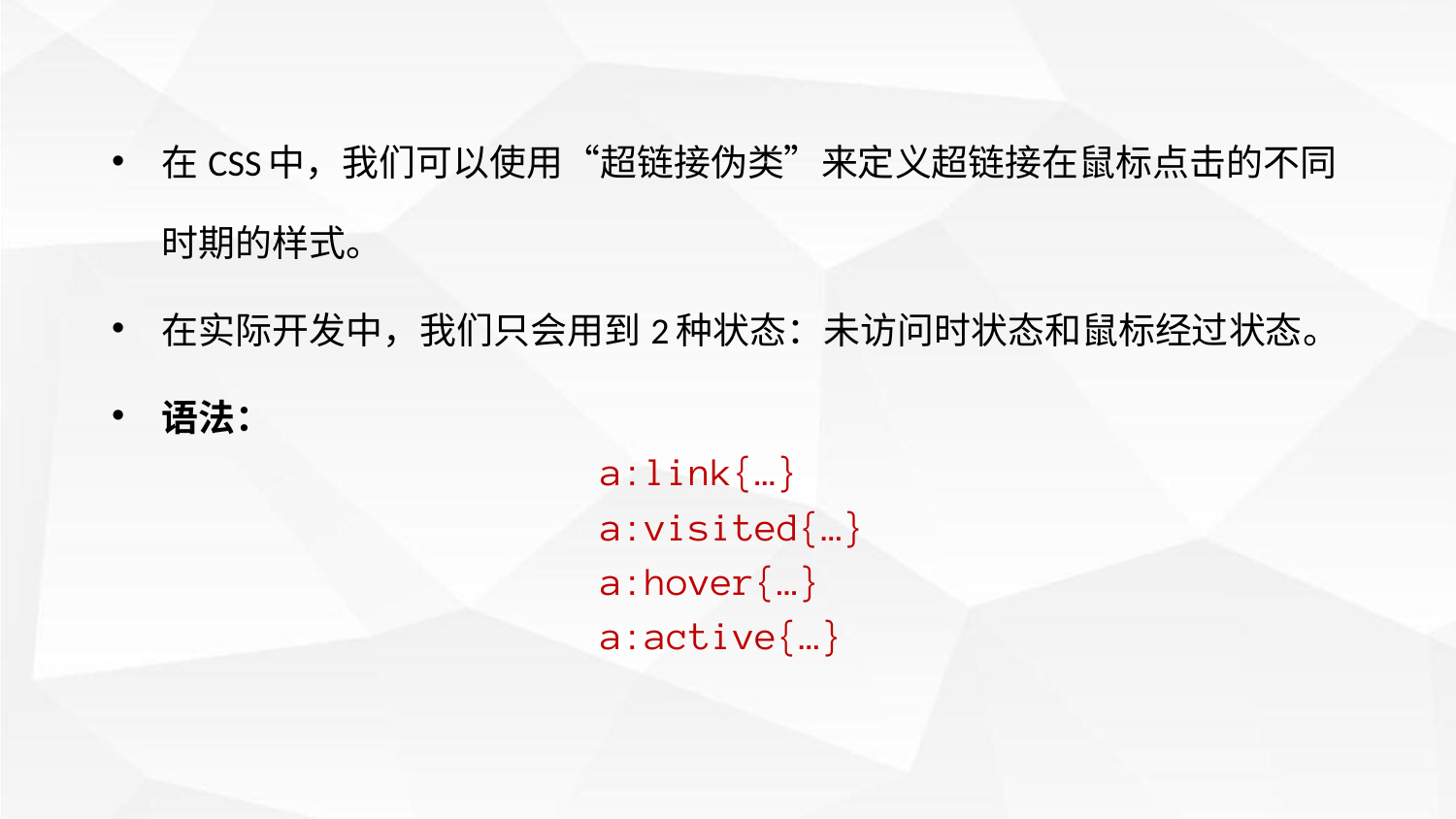

在CSS中，我们可以使用“超链接伪类”来定义超链接在鼠标点击的不同时期的样式。
在实际开发中，我们只会用到2种状态：未访问时状态和鼠标经过状态。
语法：
a:link{…}
a:visited{…}
a:hover{…}
a:active{…}